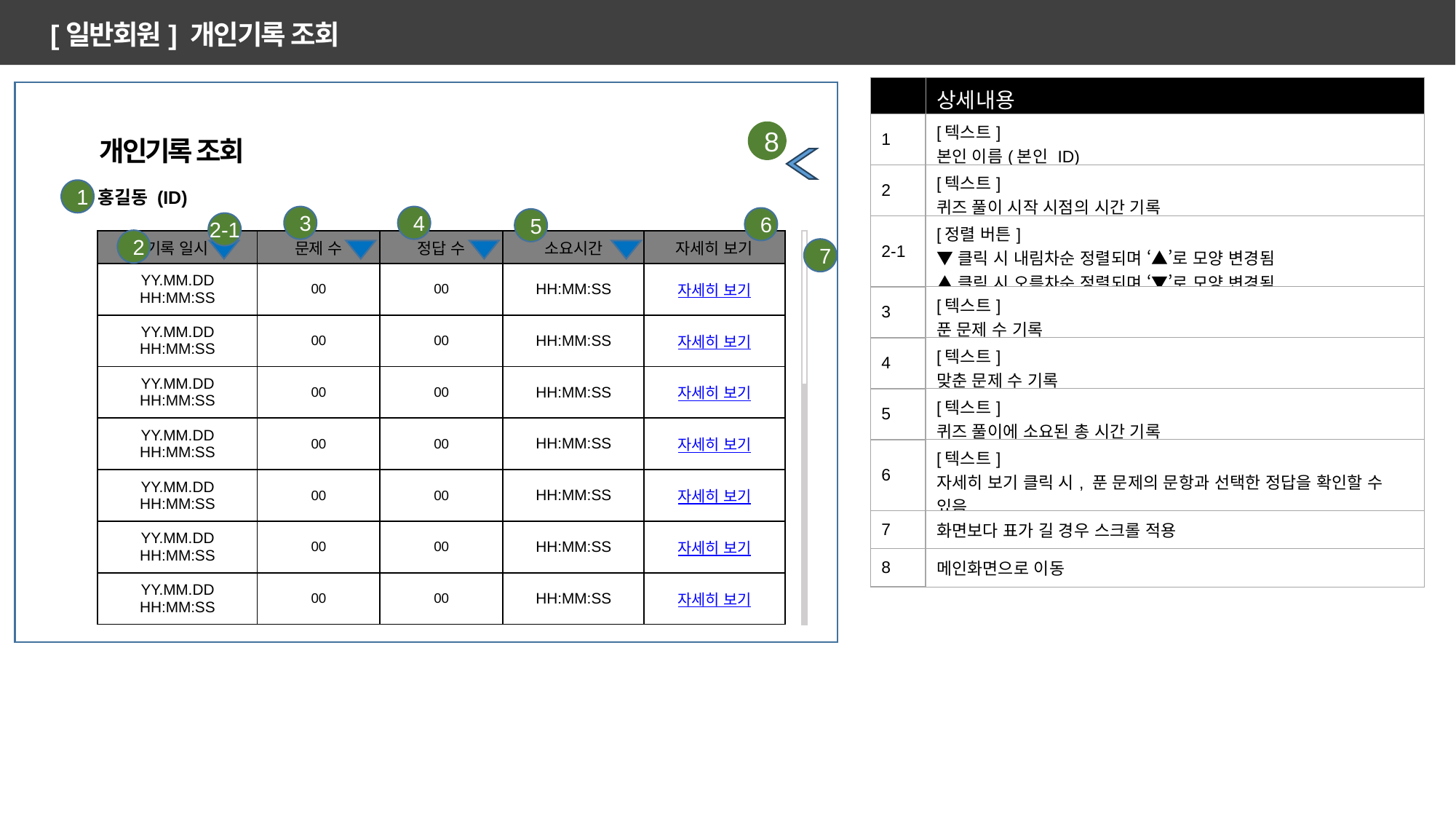

[일반회원] 개인기록 조회
|  | 상세내용 |
| --- | --- |
| 1 | [텍스트] 본인 이름(본인 ID) |
| 2 | [텍스트] 퀴즈 풀이 시작 시점의 시간 기록 |
| 2-1 | [정렬 버튼] ▼클릭 시 내림차순 정렬되며 ‘▲’로 모양 변경됨 ▲클릭 시 오름차순 정렬되며 ‘▼’로 모양 변경됨 |
| 3 | [텍스트] 푼 문제 수 기록 |
| 4 | [텍스트] 맞춘 문제 수 기록 |
| 5 | [텍스트] 퀴즈 풀이에 소요된 총 시간 기록 |
| 6 | [텍스트] 자세히 보기 클릭 시, 푼 문제의 문항과 선택한 정답을 확인할 수 있음 |
| 7 | 화면보다 표가 길 경우 스크롤 적용 |
| 8 | 메인화면으로 이동 |

8
개인기록 조회

1
홍길동 (ID)
3
4
6
5
2-1

2
| 기록 일시 | 문제 수 | 정답 수 | 소요시간 | 자세히 보기 |
| --- | --- | --- | --- | --- |
| YY.MM.DD HH:MM:SS | 00 | 00 | HH:MM:SS | 자세히 보기 |
| YY.MM.DD HH:MM:SS | 00 | 00 | HH:MM:SS | 자세히 보기 |
| YY.MM.DD HH:MM:SS | 00 | 00 | HH:MM:SS | 자세히 보기 |
| YY.MM.DD HH:MM:SS | 00 | 00 | HH:MM:SS | 자세히 보기 |
| YY.MM.DD HH:MM:SS | 00 | 00 | HH:MM:SS | 자세히 보기 |
| YY.MM.DD HH:MM:SS | 00 | 00 | HH:MM:SS | 자세히 보기 |
| YY.MM.DD HH:MM:SS | 00 | 00 | HH:MM:SS | 자세히 보기 |

7